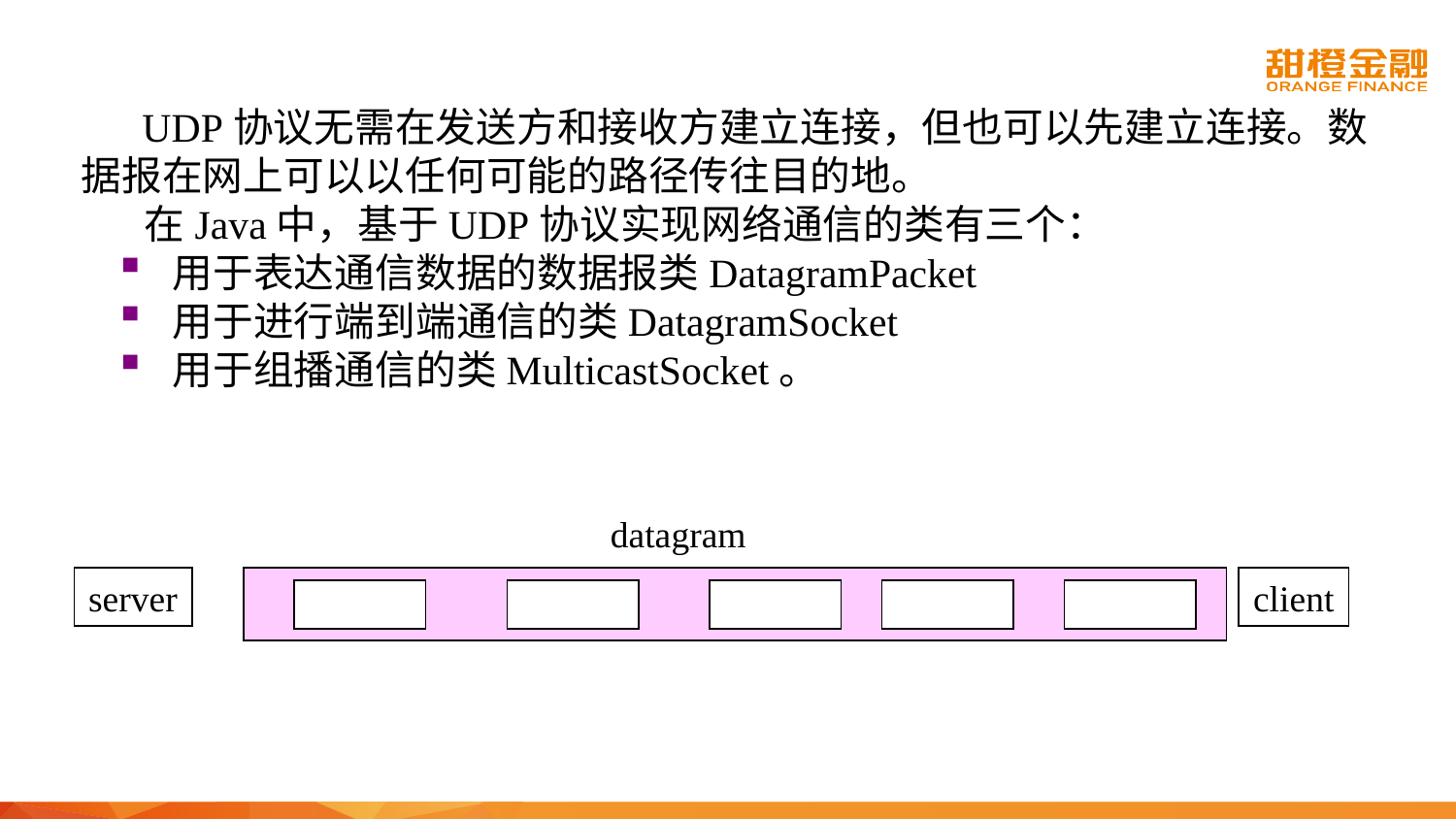

UDP协议无需在发送方和接收方建立连接，但也可以先建立连接。数据报在网上可以以任何可能的路径传往目的地。
      在Java中，基于UDP协议实现网络通信的类有三个：
 用于表达通信数据的数据报类DatagramPacket
 用于进行端到端通信的类DatagramSocket
 用于组播通信的类MulticastSocket。
datagram
server

client